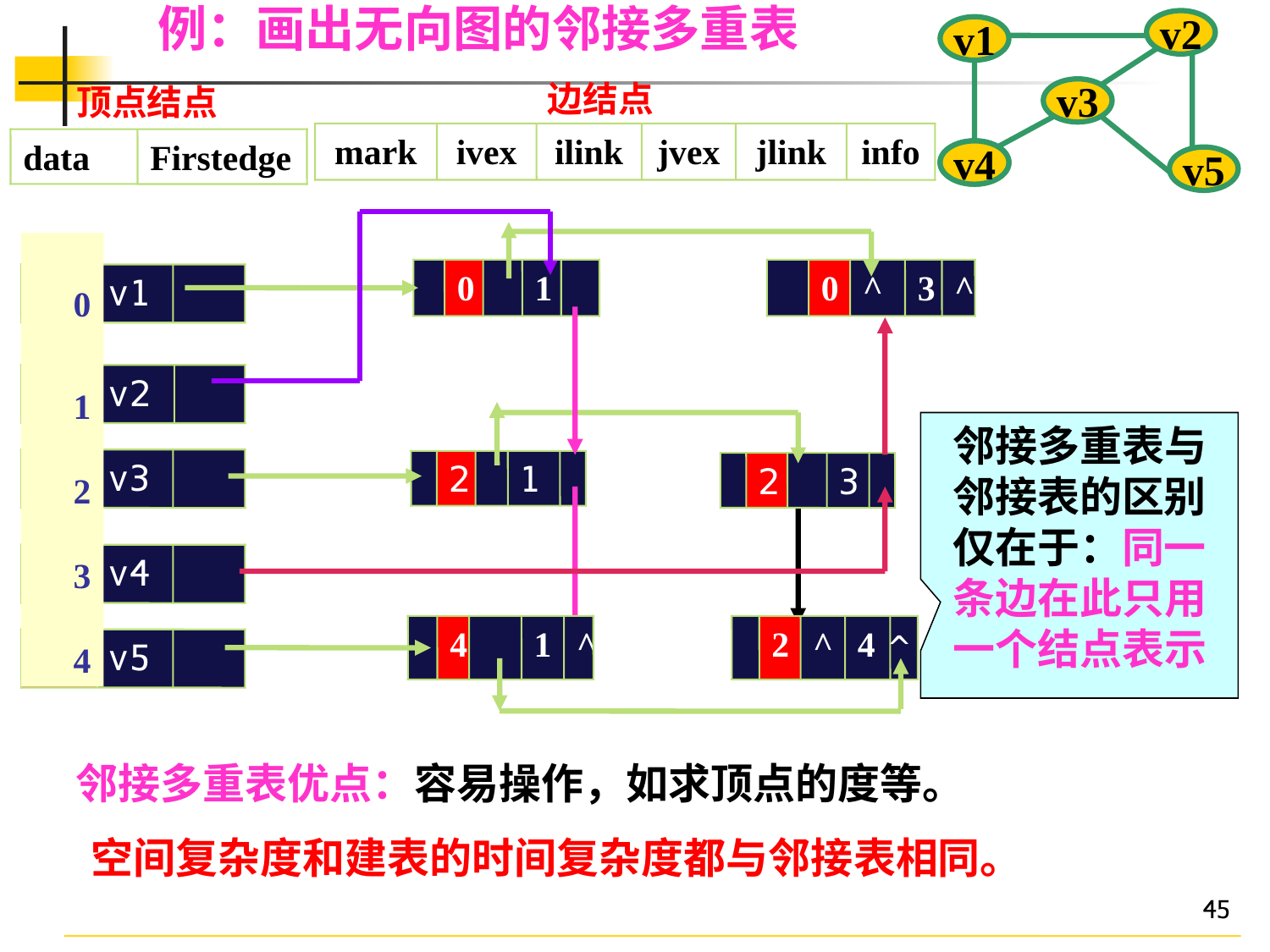

# 例：画出无向图的邻接多重表
v2
v1

v3

v4
v4
v5
边结点
mark

ivex

ilink

jvex

jlink

info

顶点结点
data

Firstedge

0

1

0

^

3

^

0
1
2
3
4
0

v1

1

v2

2

v3

3

v4

4

v5

2

1

2

3

邻接多重表与邻接表的区别仅在于：同一条边在此只用一个结点表示

4

1

^

2

^

4

^
邻接多重表优点：容易操作，如求顶点的度等。
空间复杂度和建表的时间复杂度都与邻接表相同。
45